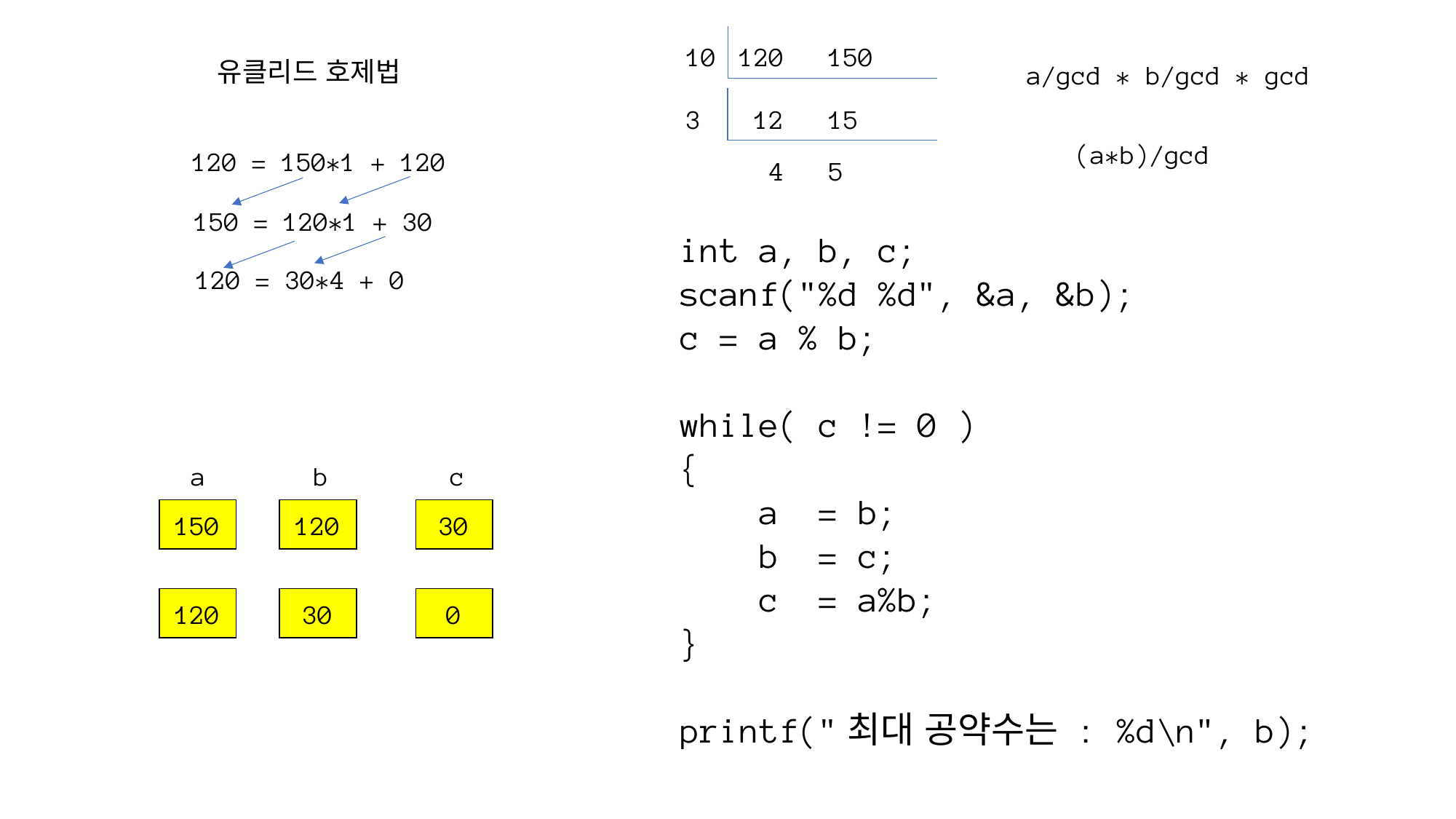

10
120   150
유클리드 호제법
a/gcd * b/gcd * gcd
3
12   15
(a*b)/gcd
120 = 150*1 + 120
4   5
150 = 120*1 + 30
int a, b, c;
scanf("%d %d", &a, &b);
c = a % b;

while( c != 0 )
{
    a  = b;
    b  = c;
    c  = a%b;
}

printf("최대 공약수는 : %d\n", b);
120 = 30*4 + 0
a
b
c
150
120
30
120
30
0